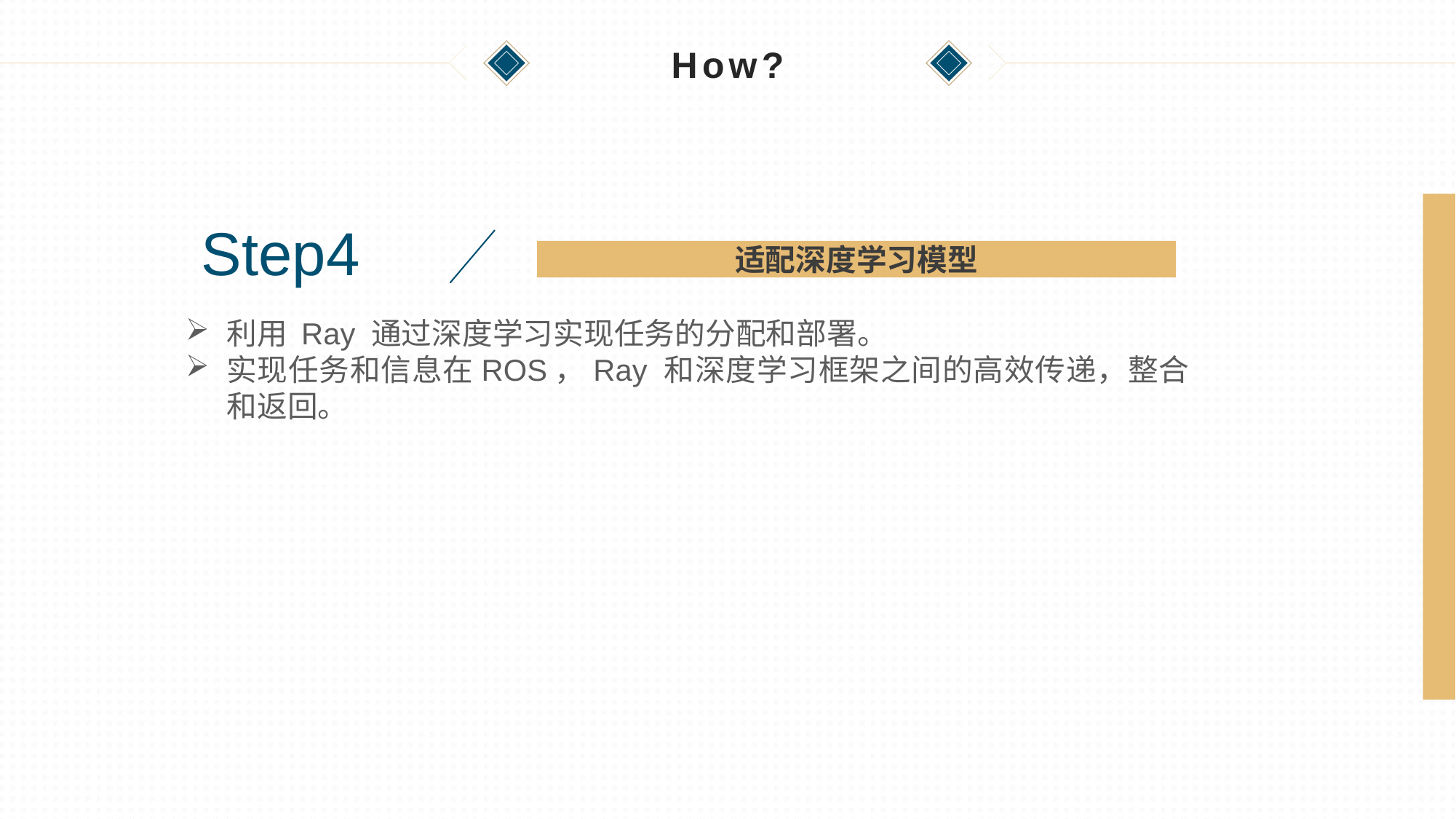

# How?

Step4
适配深度学习模型
利用 Ray 通过深度学习实现任务的分配和部署。
实现任务和信息在ROS，Ray 和深度学习框架之间的高效传递，整合和返回。